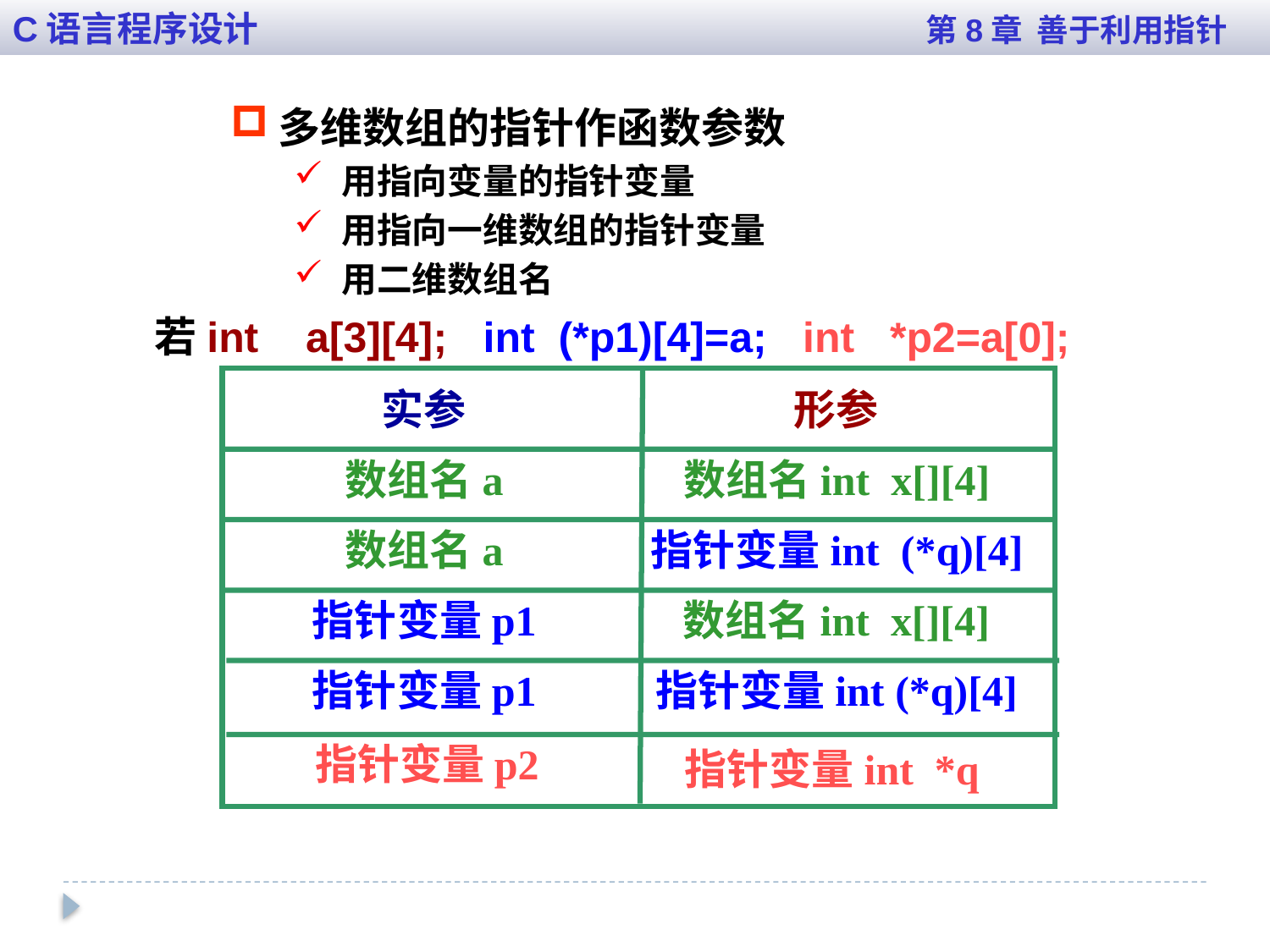

C语言程序设计                                                                                   第8章  善于利用指针
多维数组的指针作函数参数
用指向变量的指针变量
用指向一维数组的指针变量
用二维数组名
若int    a[3][4];   int  (*p1)[4]=a;   int   *p2=a[0];

实参
形参
数组名a
数组名int  x[][4]

数组名a
指针变量int  (*q)[4]

指针变量p1
数组名int  x[][4]

指针变量p1
指针变量int (*q)[4]

指针变量p2

指针变量int  *q